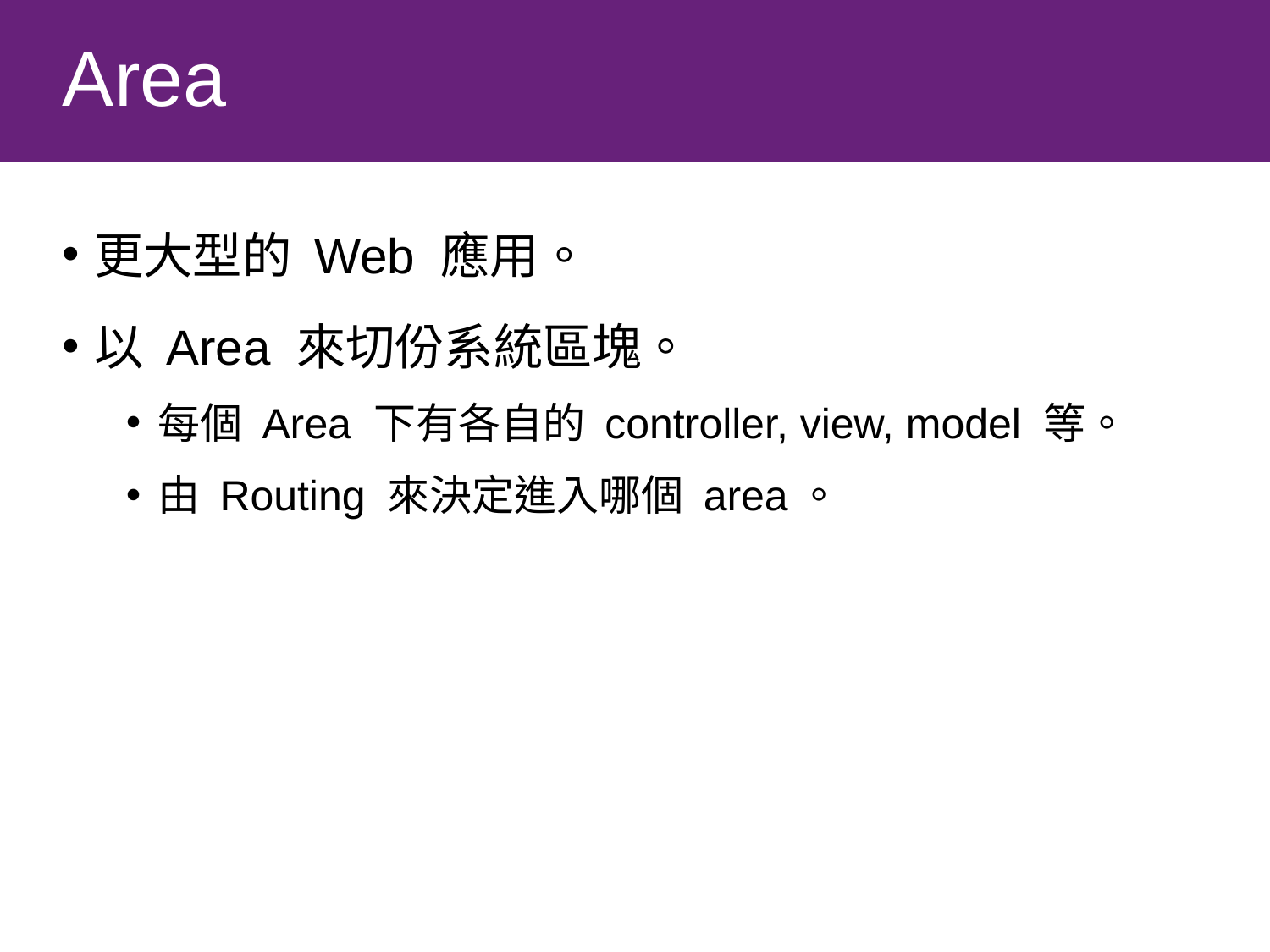

# Area
更大型的 Web 應用。
以 Area 來切份系統區塊。
每個 Area 下有各自的 controller, view, model 等。
由 Routing 來決定進入哪個 area。